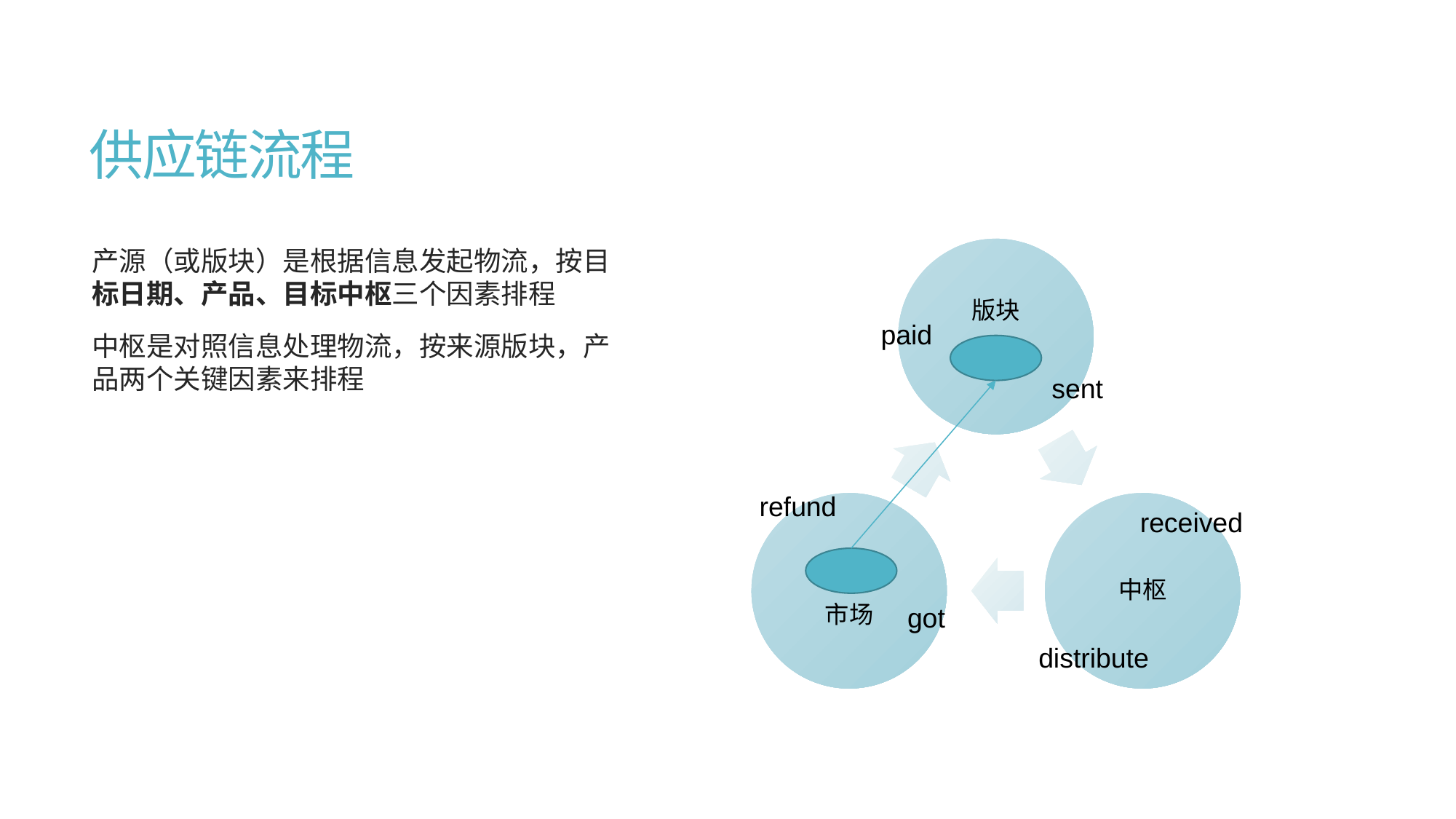

# 供应链流程
产源（或版块）是根据信息发起物流，按目标日期、产品、目标中枢三个因素排程
中枢是对照信息处理物流，按来源版块，产品两个关键因素来排程
版块

中枢

市场

paid

sent
refund
received

got
distribute